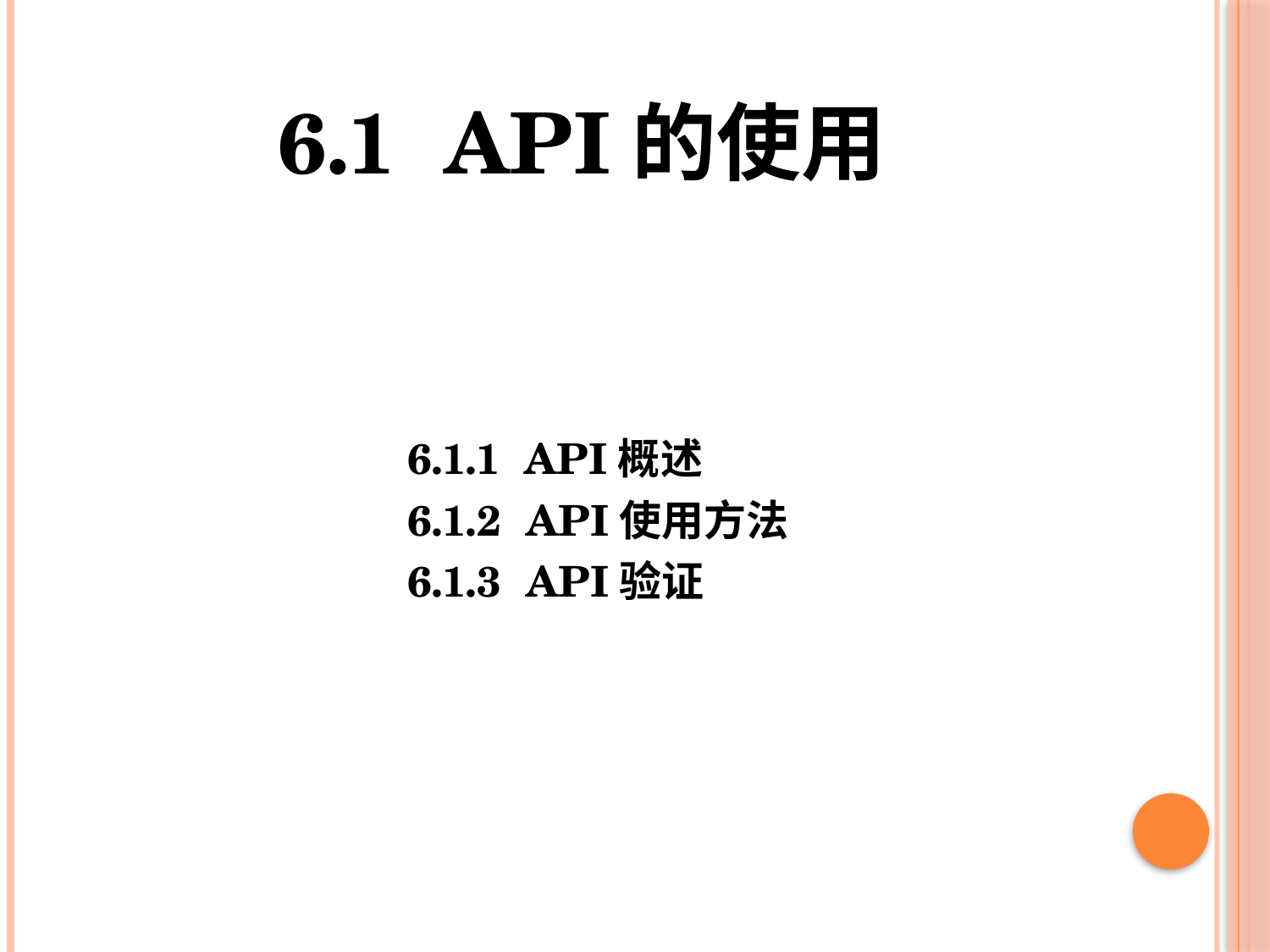

# 6.1  API的使用
6.1.1  API概述
6.1.2  API使用方法
6.1.3  API验证